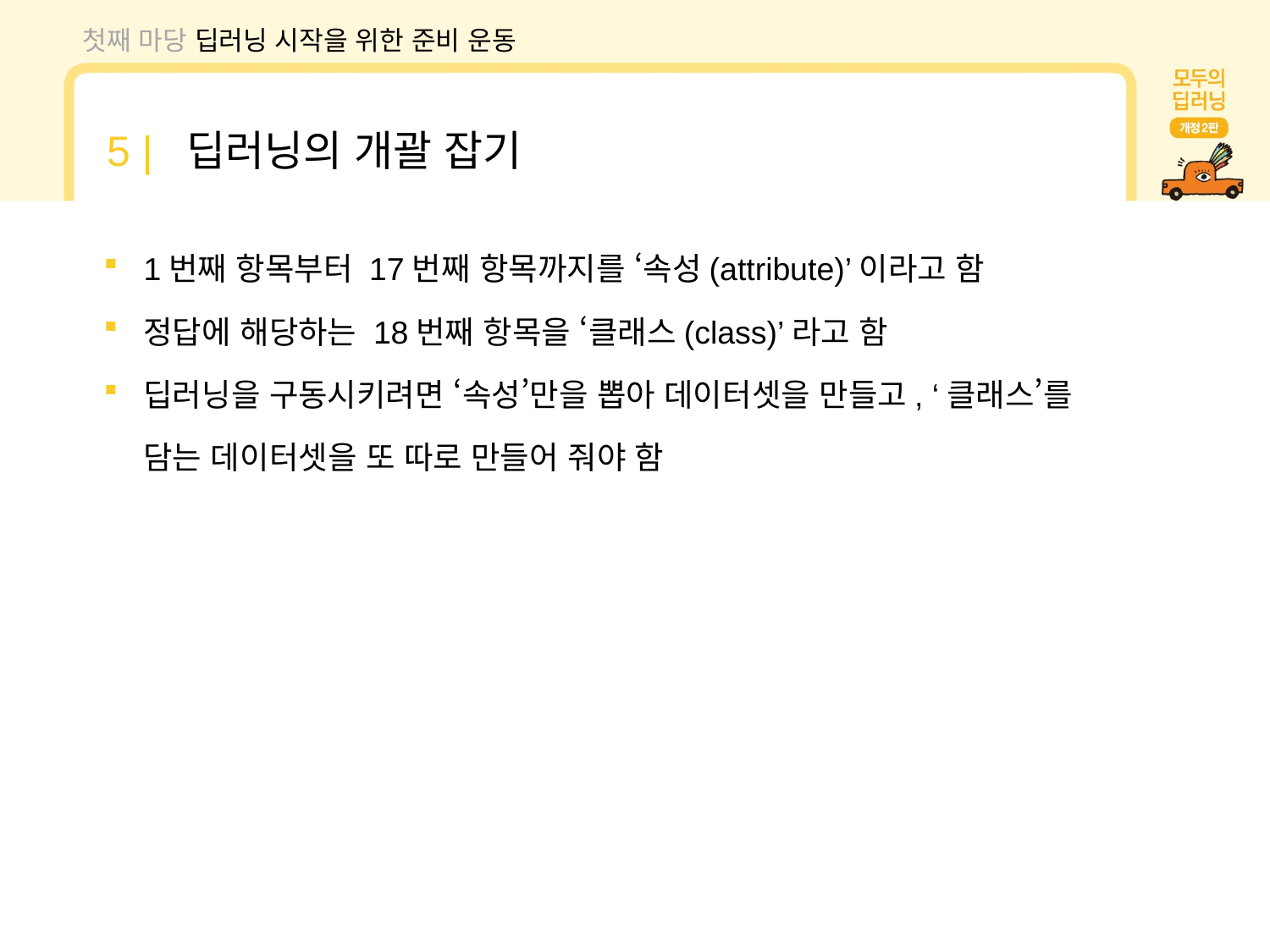

첫째 마당 딥러닝 시작을 위한 준비 운동
5 |  딥러닝의 개괄 잡기

1번째 항목부터 17번째 항목까지를 ‘속성(attribute)’이라고 함
정답에 해당하는 18번째 항목을 ‘클래스(class)’라고 함
딥러닝을 구동시키려면 ‘속성’만을 뽑아 데이터셋을 만들고, ‘클래스’를 담는 데이터셋을 또 따로 만들어 줘야 함